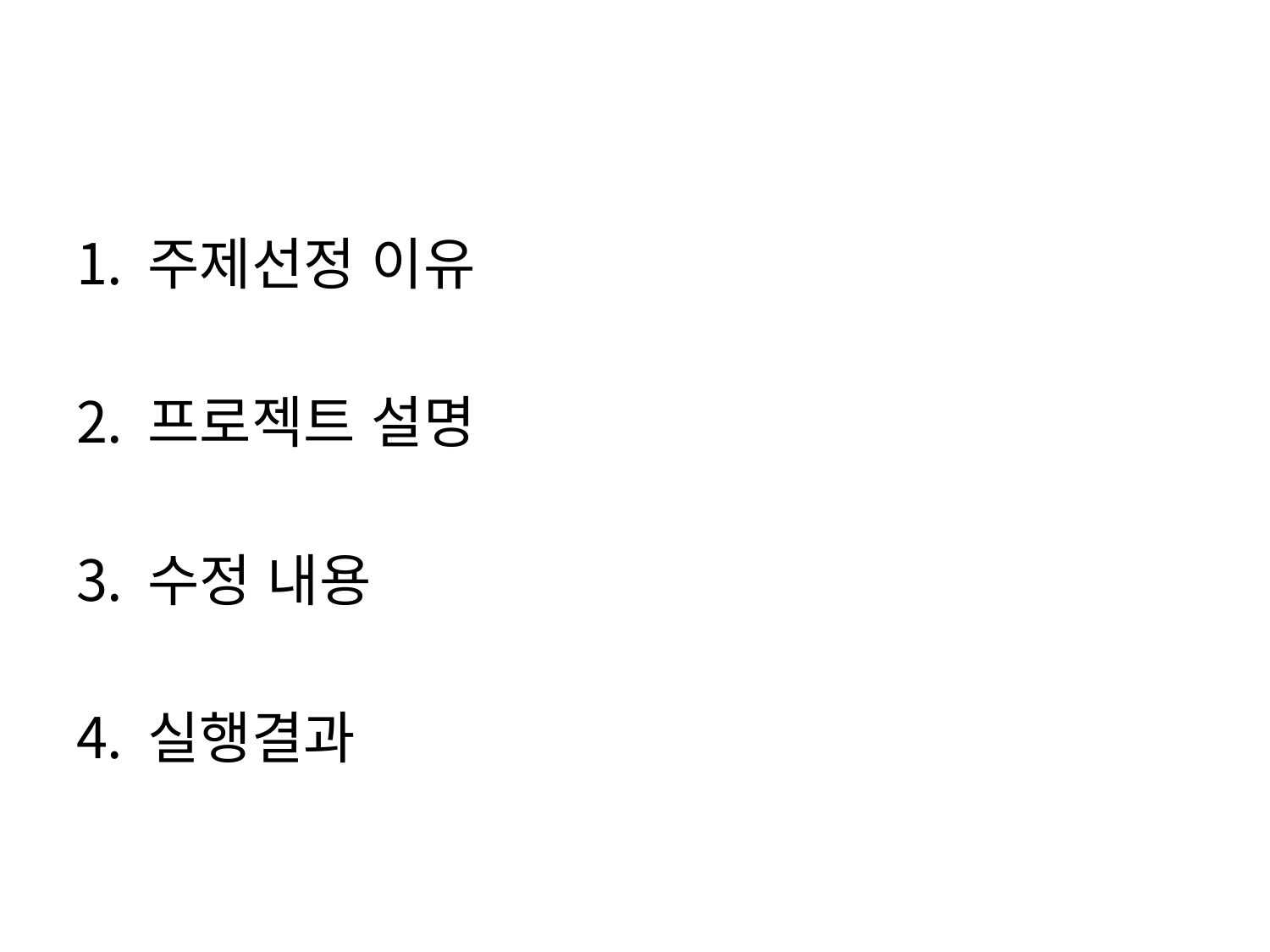

#
주제선정 이유

프로젝트 설명

수정 내용

실행결과